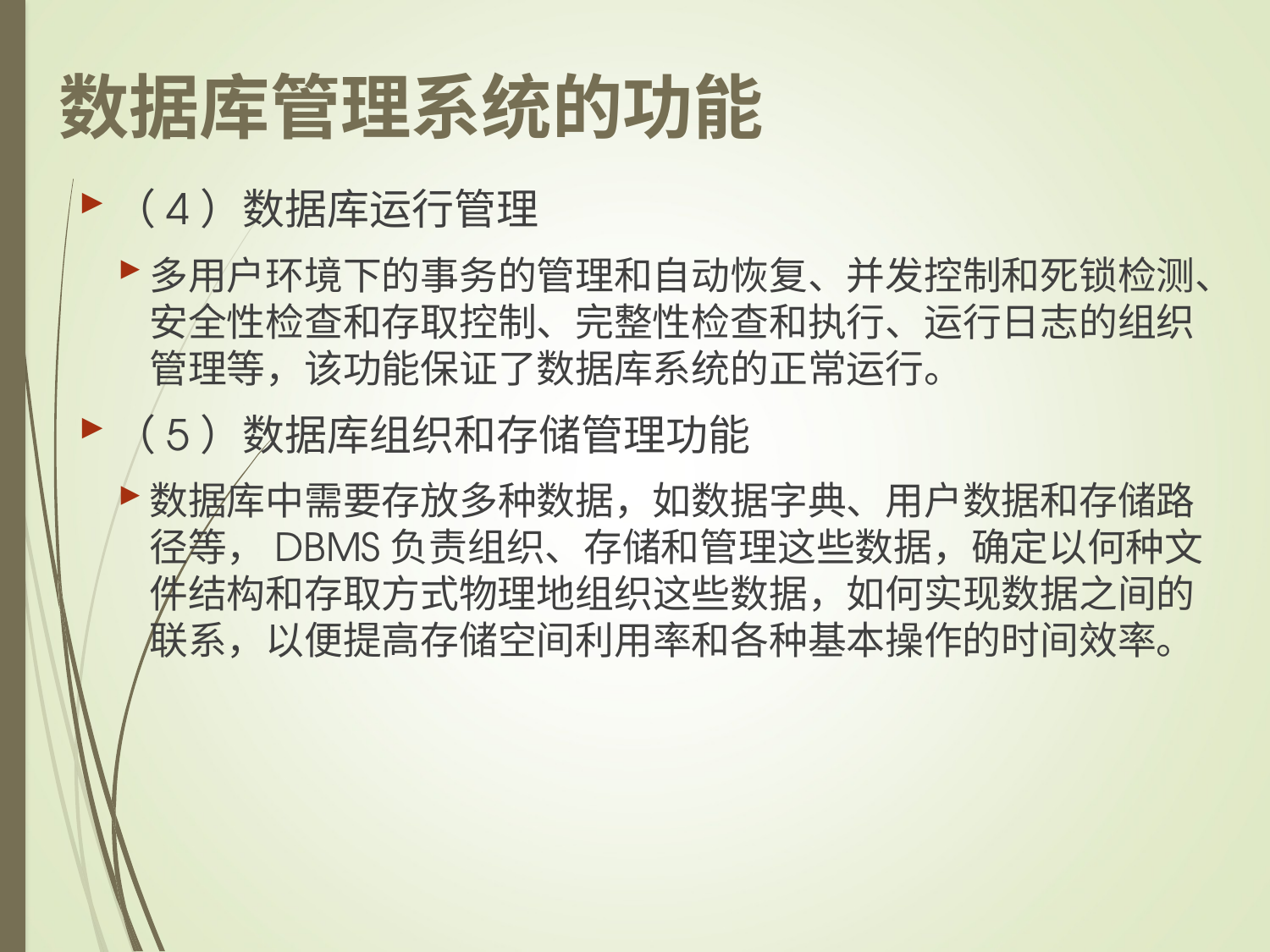

数据库管理系统的功能

（4）数据库运行管理
多用户环境下的事务的管理和自动恢复、并发控制和死锁检测、安全性检查和存取控制、完整性检查和执行、运行日志的组织管理等，该功能保证了数据库系统的正常运行。
（5）数据库组织和存储管理功能
数据库中需要存放多种数据，如数据字典、用户数据和存储路径等，DBMS负责组织、存储和管理这些数据，确定以何种文件结构和存取方式物理地组织这些数据，如何实现数据之间的联系，以便提高存储空间利用率和各种基本操作的时间效率。